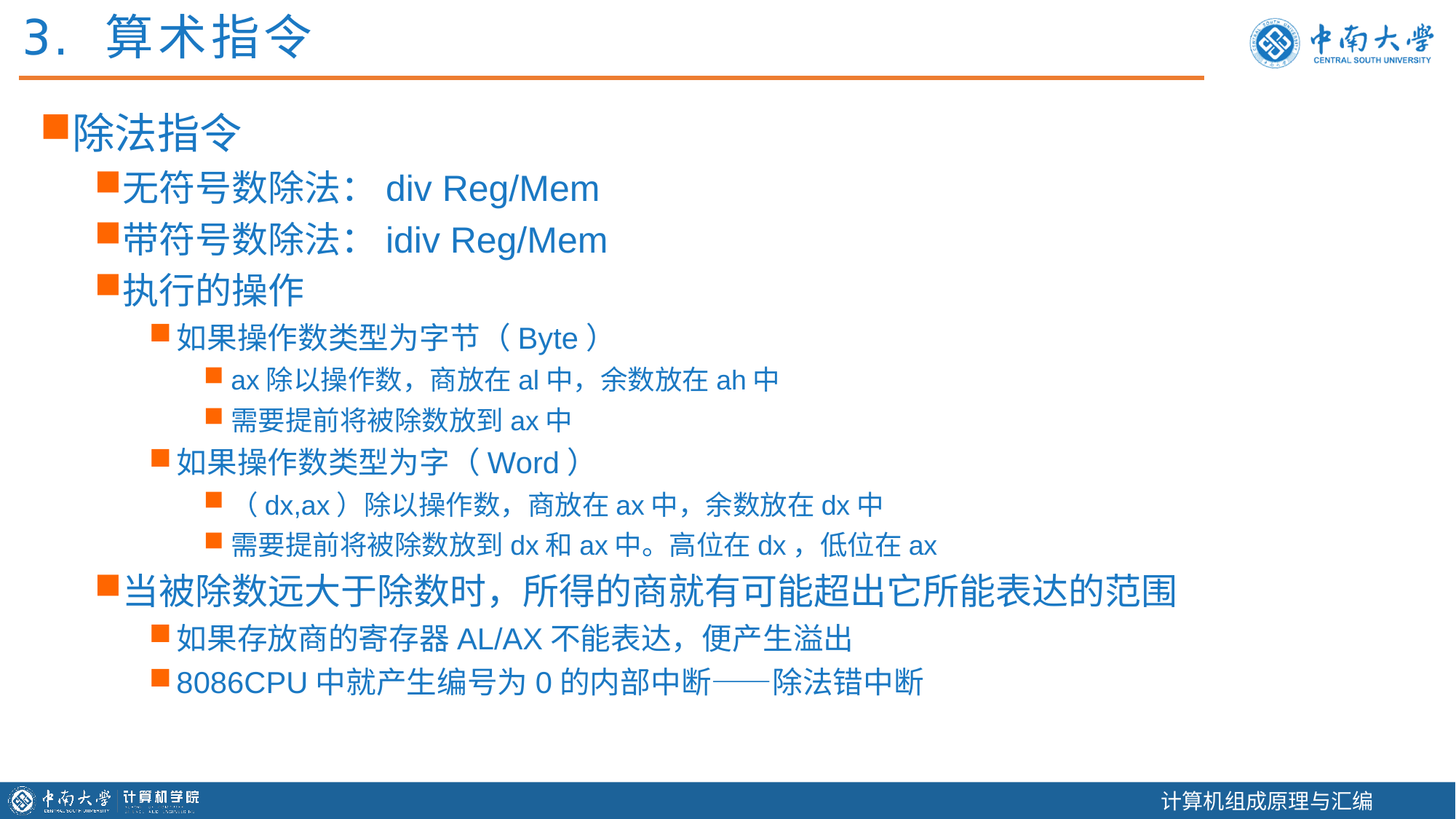

3. 算术指令
除法指令
无符号数除法：div Reg/Mem
带符号数除法：idiv Reg/Mem
执行的操作
如果操作数类型为字节（Byte）
ax除以操作数，商放在al中，余数放在ah中
需要提前将被除数放到ax中
如果操作数类型为字（Word）
（dx,ax）除以操作数，商放在ax中，余数放在dx中
需要提前将被除数放到dx和ax中。高位在dx，低位在ax
当被除数远大于除数时，所得的商就有可能超出它所能表达的范围
如果存放商的寄存器AL/AX不能表达，便产生溢出
8086CPU中就产生编号为0的内部中断——除法错中断

31